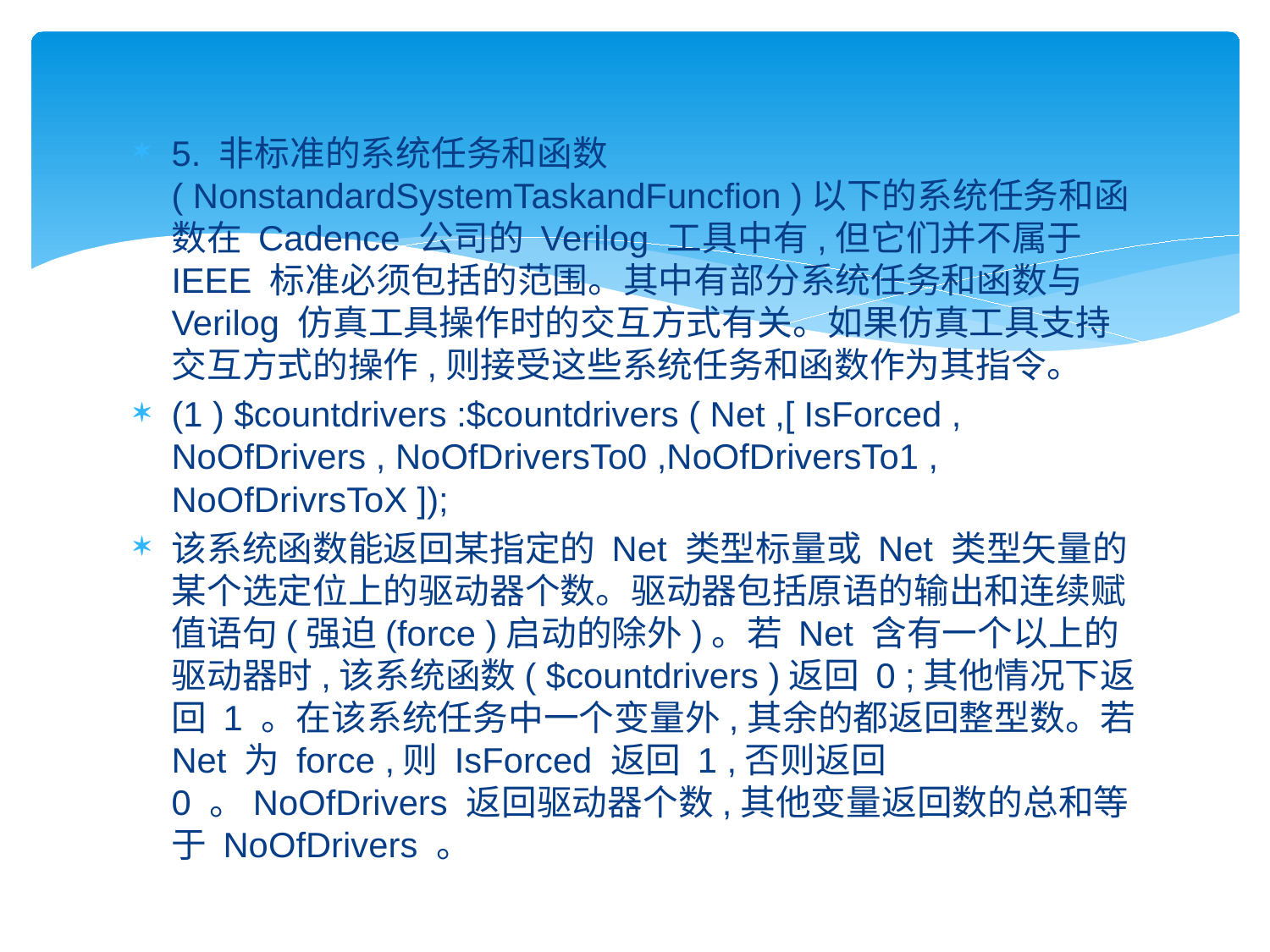

#
5. 非标准的系统任务和函数( NonstandardSystemTaskandFuncfion )以下的系统任务和函数在 Cadence 公司的 Verilog 工具中有,但它们并不属于 IEEE 标准必须包括的范围。其中有部分系统任务和函数与 Verilog 仿真工具操作时的交互方式有关。如果仿真工具支持交互方式的操作,则接受这些系统任务和函数作为其指令。
(1 ) $countdrivers :$countdrivers ( Net ,[ IsForced , NoOfDrivers , NoOfDriversTo0 ,NoOfDriversTo1 , NoOfDrivrsToX ]);
该系统函数能返回某指定的 Net 类型标量或 Net 类型矢量的某个选定位上的驱动器个数。驱动器包括原语的输出和连续赋值语句(强迫(force )启动的除外)。若 Net 含有一个以上的驱动器时,该系统函数( $countdrivers )返回 0 ;其他情况下返回 1 。在该系统任务中一个变量外,其余的都返回整型数。若 Net 为 force ,则 IsForced 返回 1 ,否则返回 0 。NoOfDrivers 返回驱动器个数,其他变量返回数的总和等于 NoOfDrivers 。